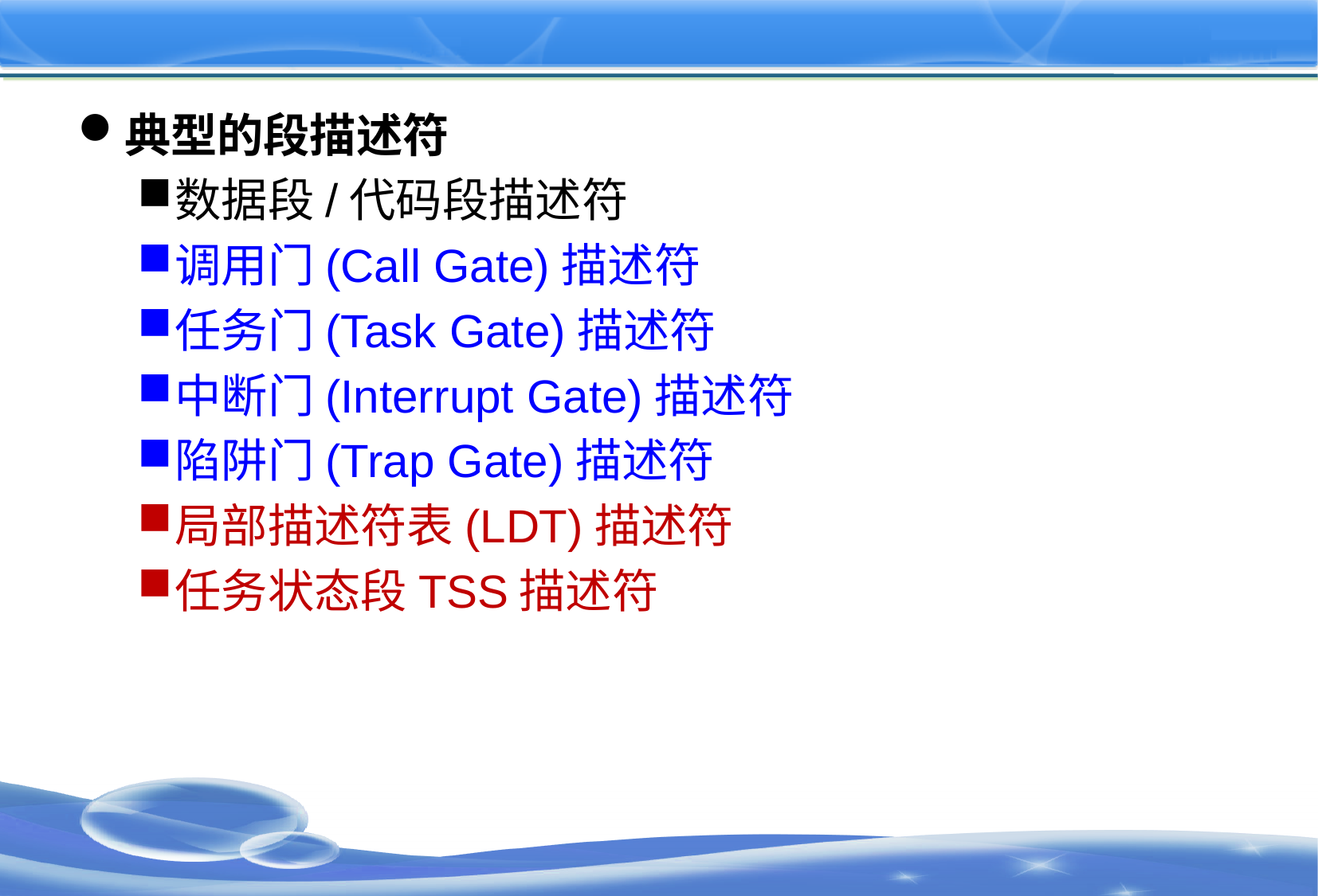

#
典型的段描述符
数据段/代码段描述符
调用门(Call Gate)描述符
任务门(Task Gate)描述符
中断门(Interrupt Gate)描述符
陷阱门(Trap Gate)描述符
局部描述符表(LDT)描述符
任务状态段TSS描述符